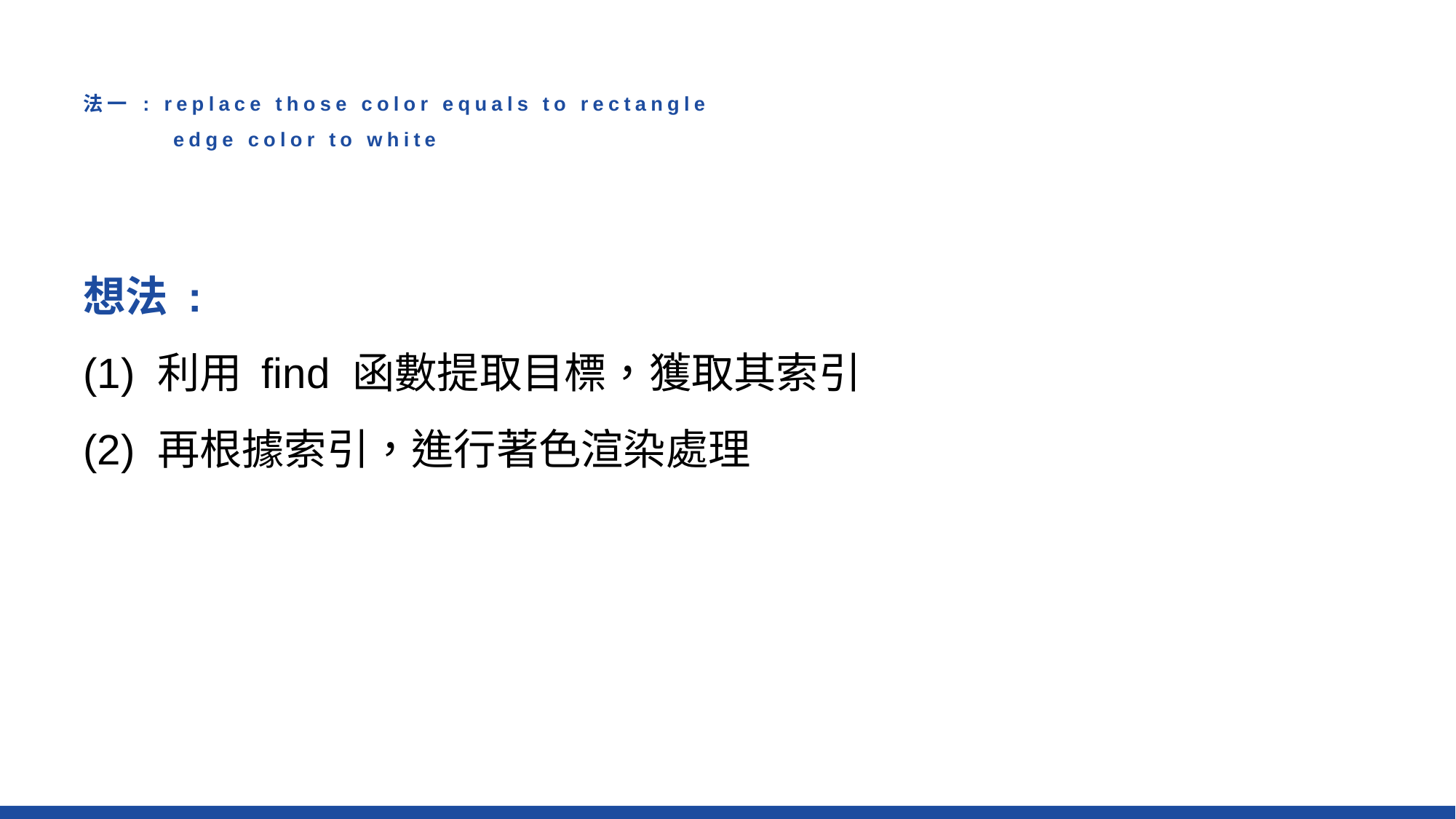

# 法一 : replace those color equals to rectangle edge color to white
想法 :
(1) 利用 find 函數提取目標，獲取其索引
(2) 再根據索引，進行著色渲染處理